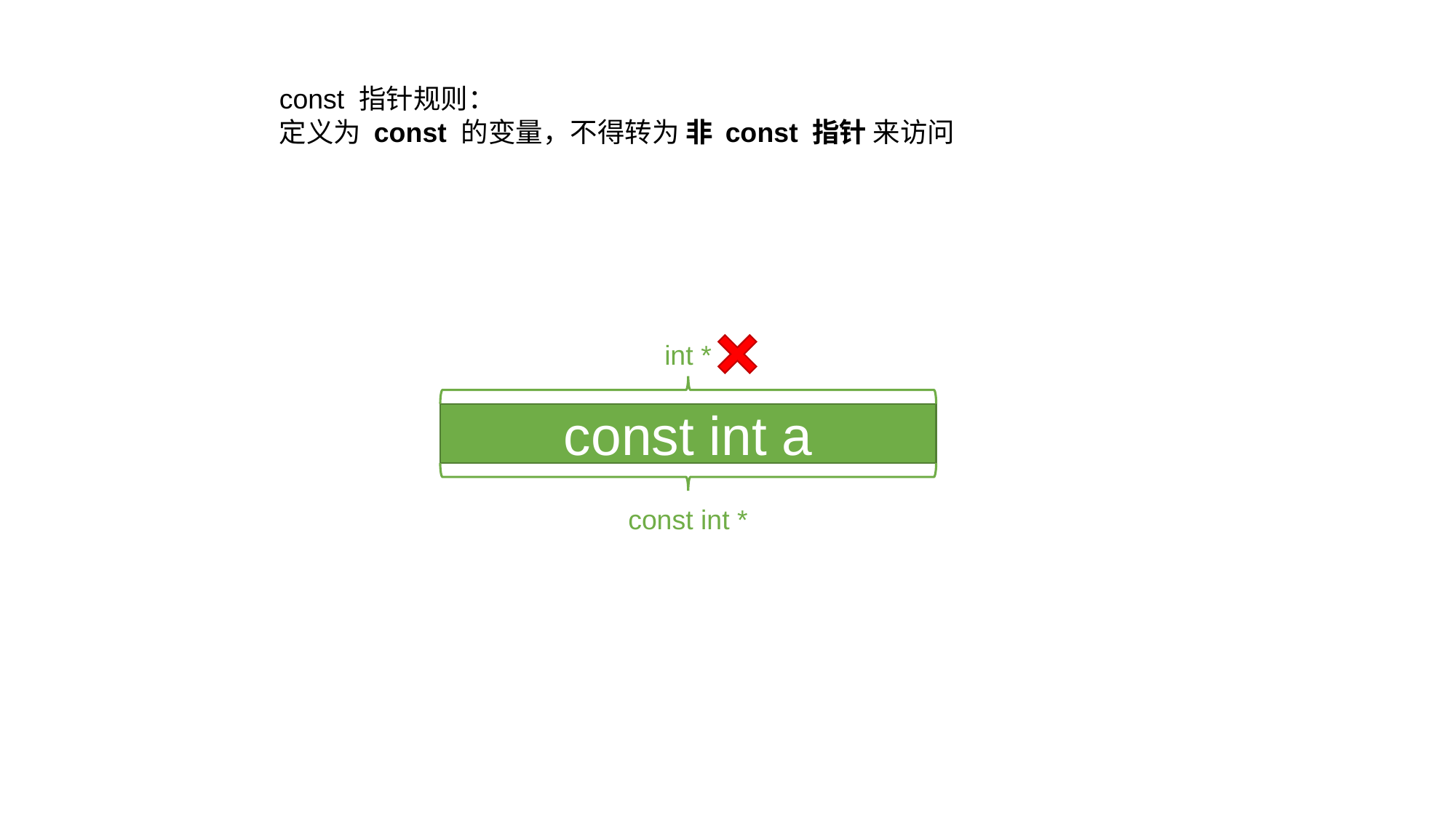

const 指针规则：
定义为 const 的变量，不得转为 非 const 指针 来访问

int *
const int a
const int *